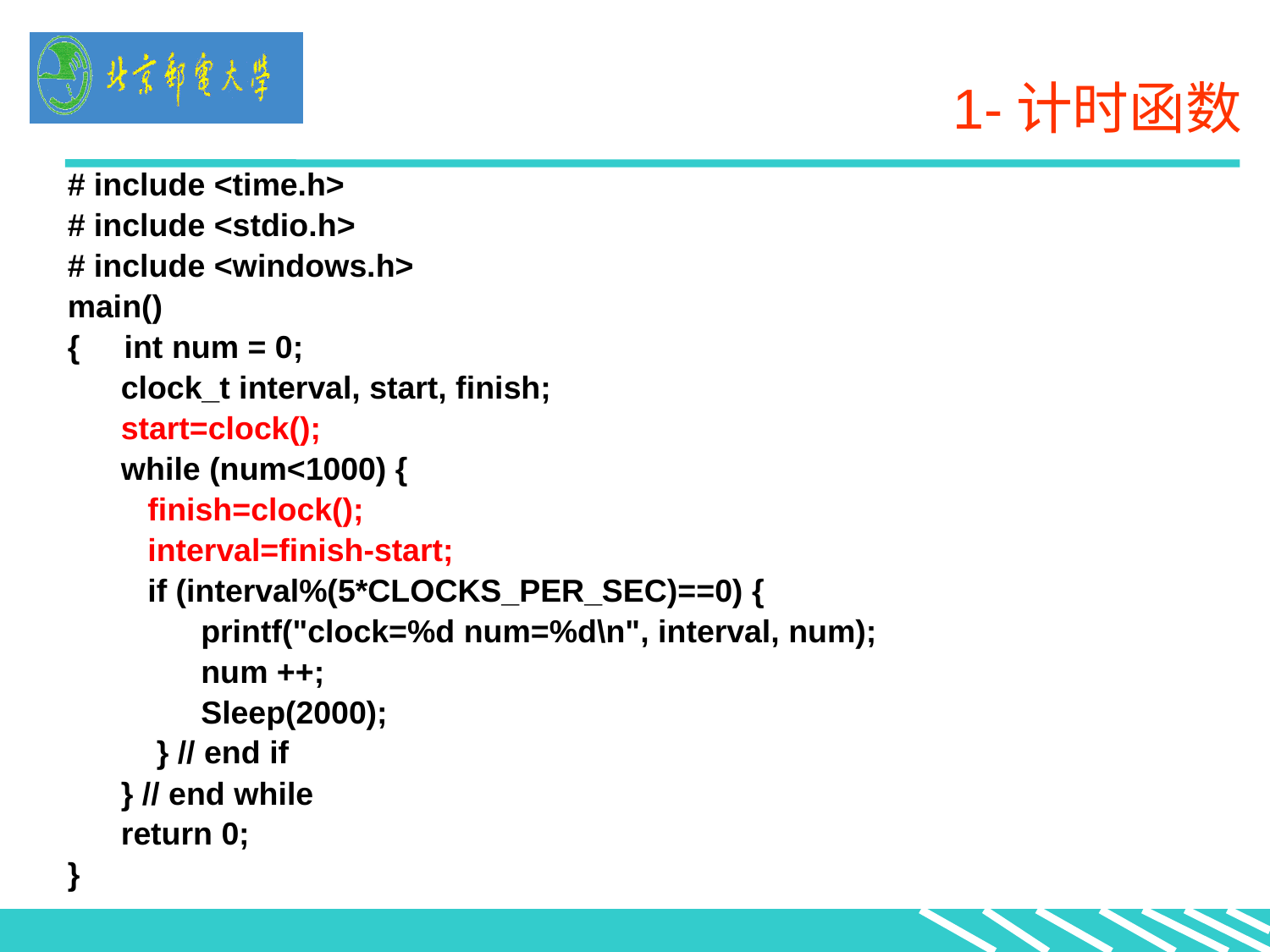

# 1-计时函数
# include <time.h>
# include <stdio.h>
# include <windows.h>
main()
{     int num = 0;
      clock_t interval, start, finish;
      start=clock();
      while (num<1000) {
         finish=clock();
         interval=finish-start;
         if (interval%(5*CLOCKS_PER_SEC)==0) {
               printf("clock=%d num=%d\n", interval, num);
               num ++;
               Sleep(2000);
          } // end if
      } // end while
      return 0;
}